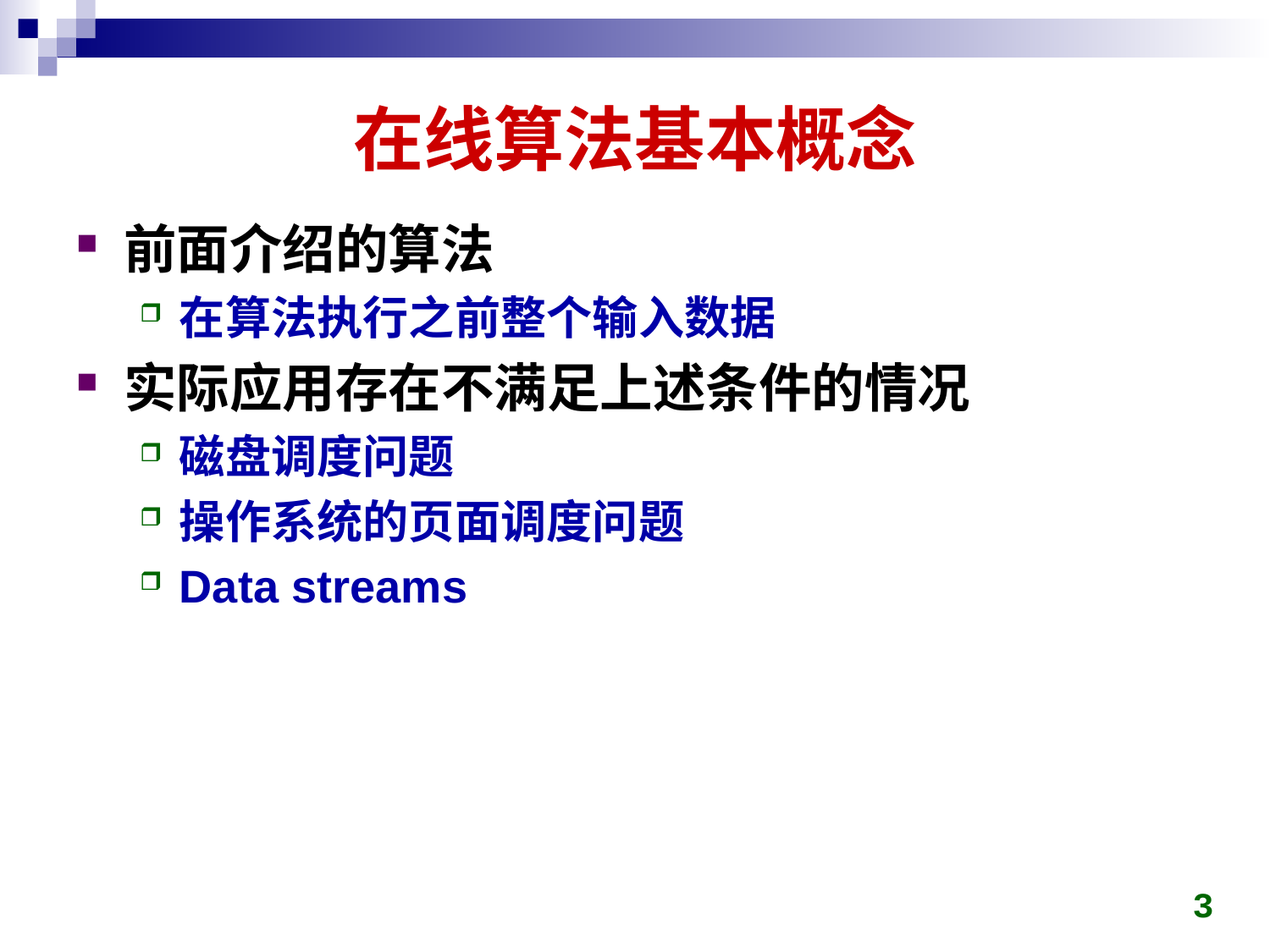

# 在线算法基本概念
前面介绍的算法
在算法执行之前整个输入数据
实际应用存在不满足上述条件的情况
磁盘调度问题
操作系统的页面调度问题
Data streams

3